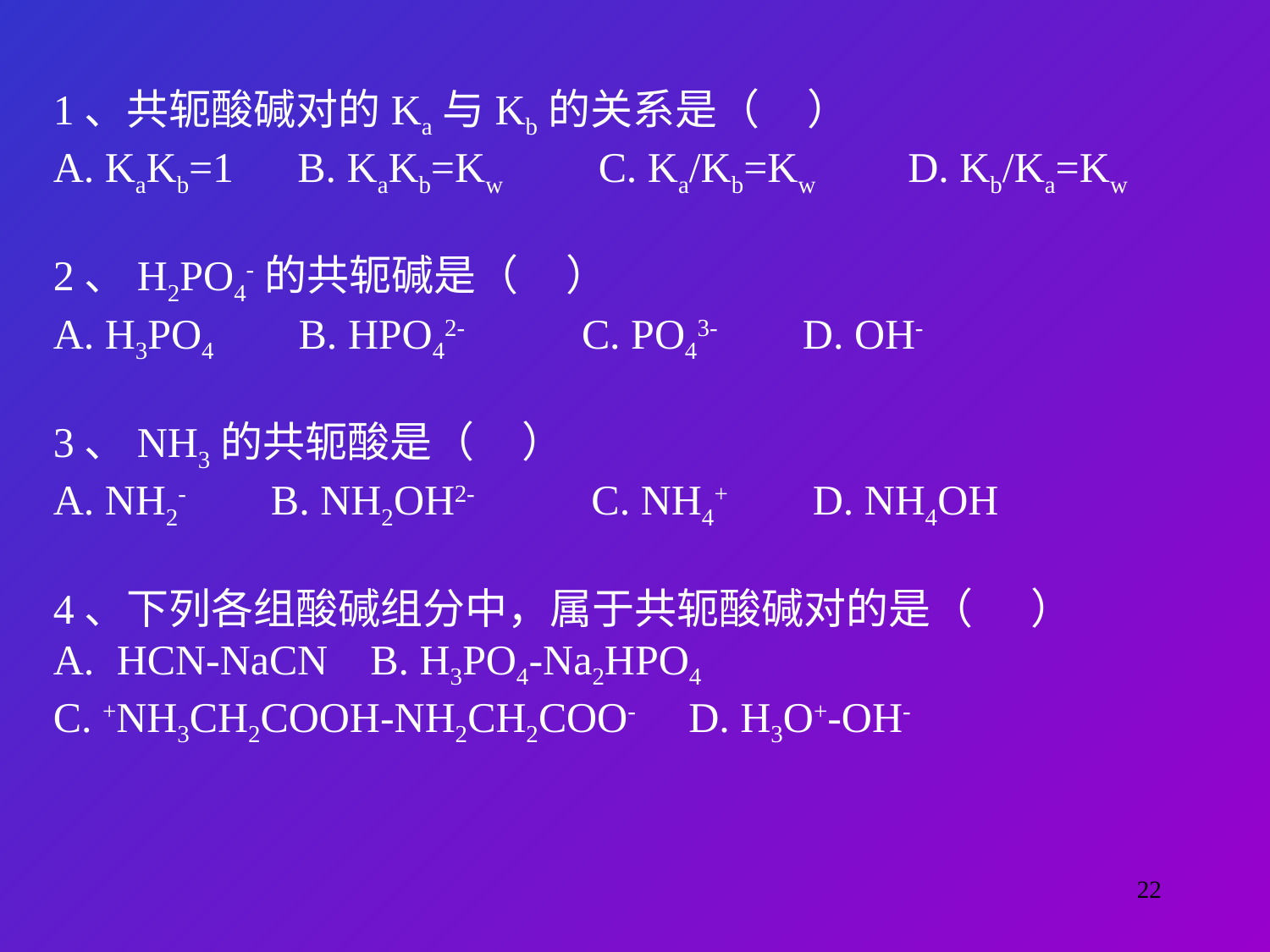

1、共轭酸碱对的Ka与Kb的关系是（     ）
A. KaKb=1      B. KaKb=Kw         C. Ka/Kb=Kw               D. Kb/Ka=Kw

2、H2PO4-的共轭碱是（     ）
A. H3PO4        B. HPO42-           C. PO43-        D. OH-

3、NH3的共轭酸是（     ）
A. NH2-        B. NH2OH2-           C. NH4+        D. NH4OH

4、下列各组酸碱组分中，属于共轭酸碱对的是（      ）
HCN-NaCN    B. H3PO4-Na2HPO4
C. +NH3CH2COOH-NH2CH2COO-     D. H3O+-OH-
22